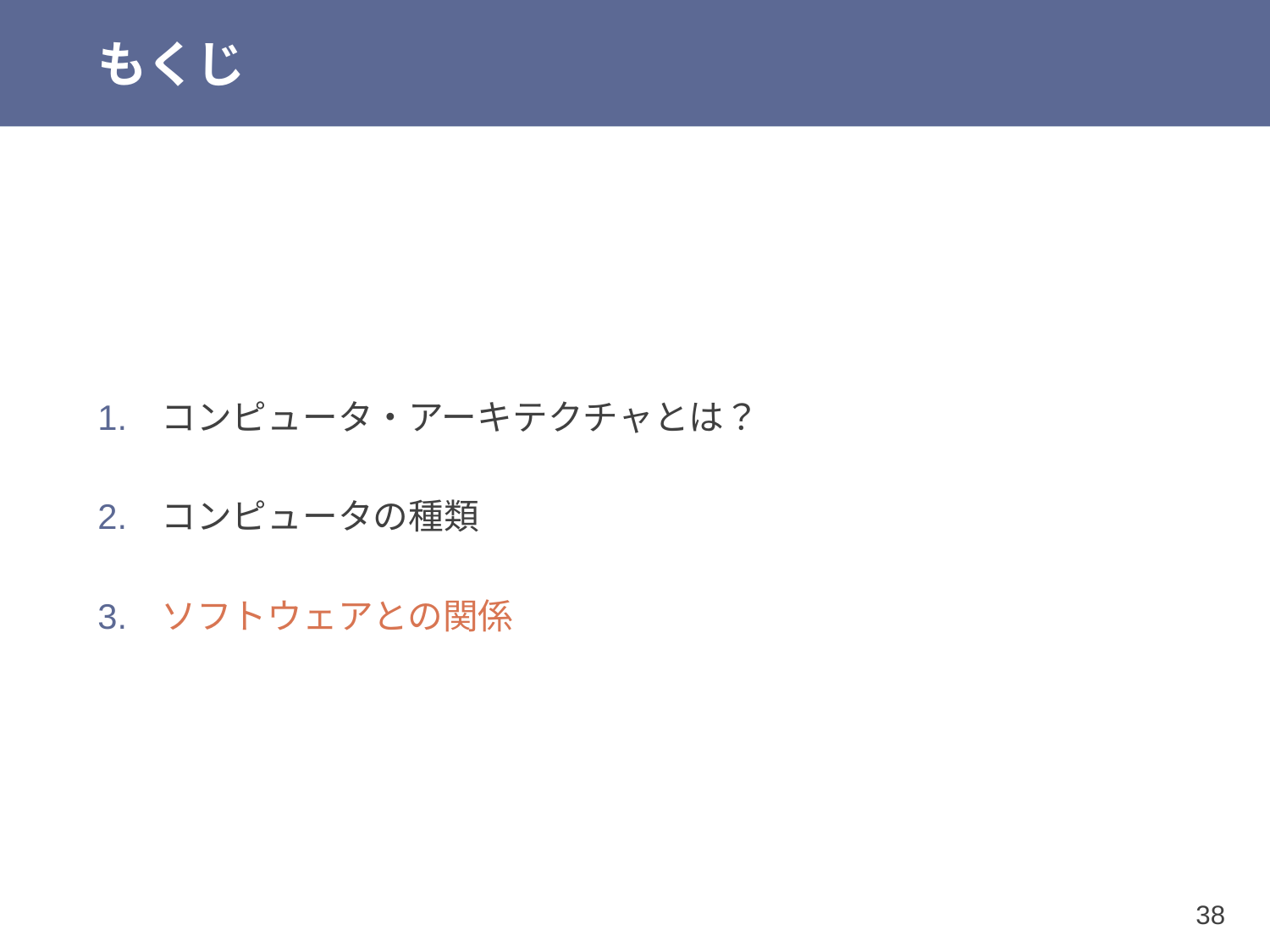

# もくじ
コンピュータ・アーキテクチャとは？
コンピュータの種類
ソフトウェアとの関係